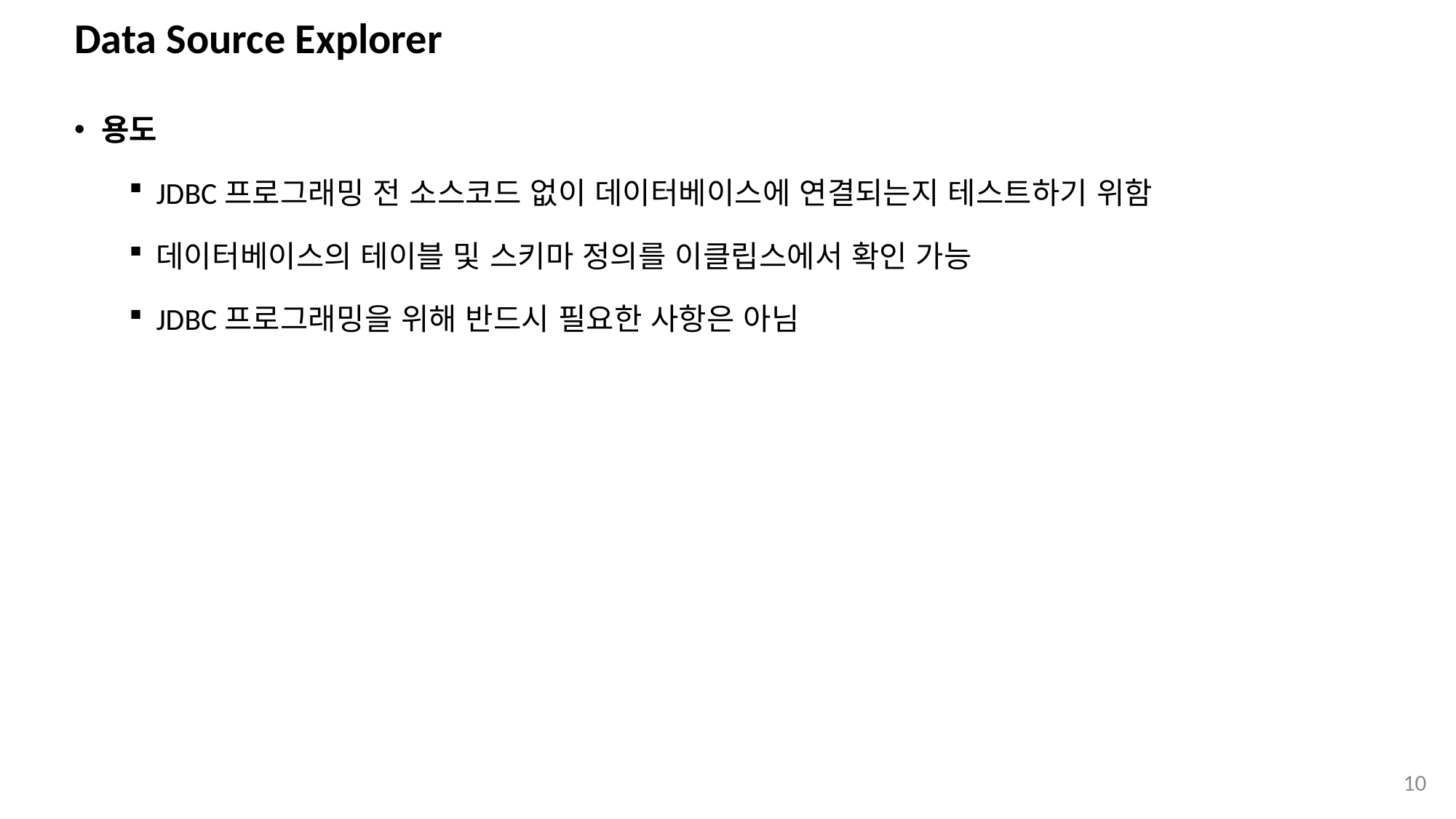

# Data Source Explorer
용도
JDBC프로그래밍 전 소스코드 없이 데이터베이스에 연결되는지 테스트하기 위함
데이터베이스의 테이블 및 스키마 정의를 이클립스에서 확인 가능
JDBC프로그래밍을 위해 반드시 필요한 사항은 아님
10